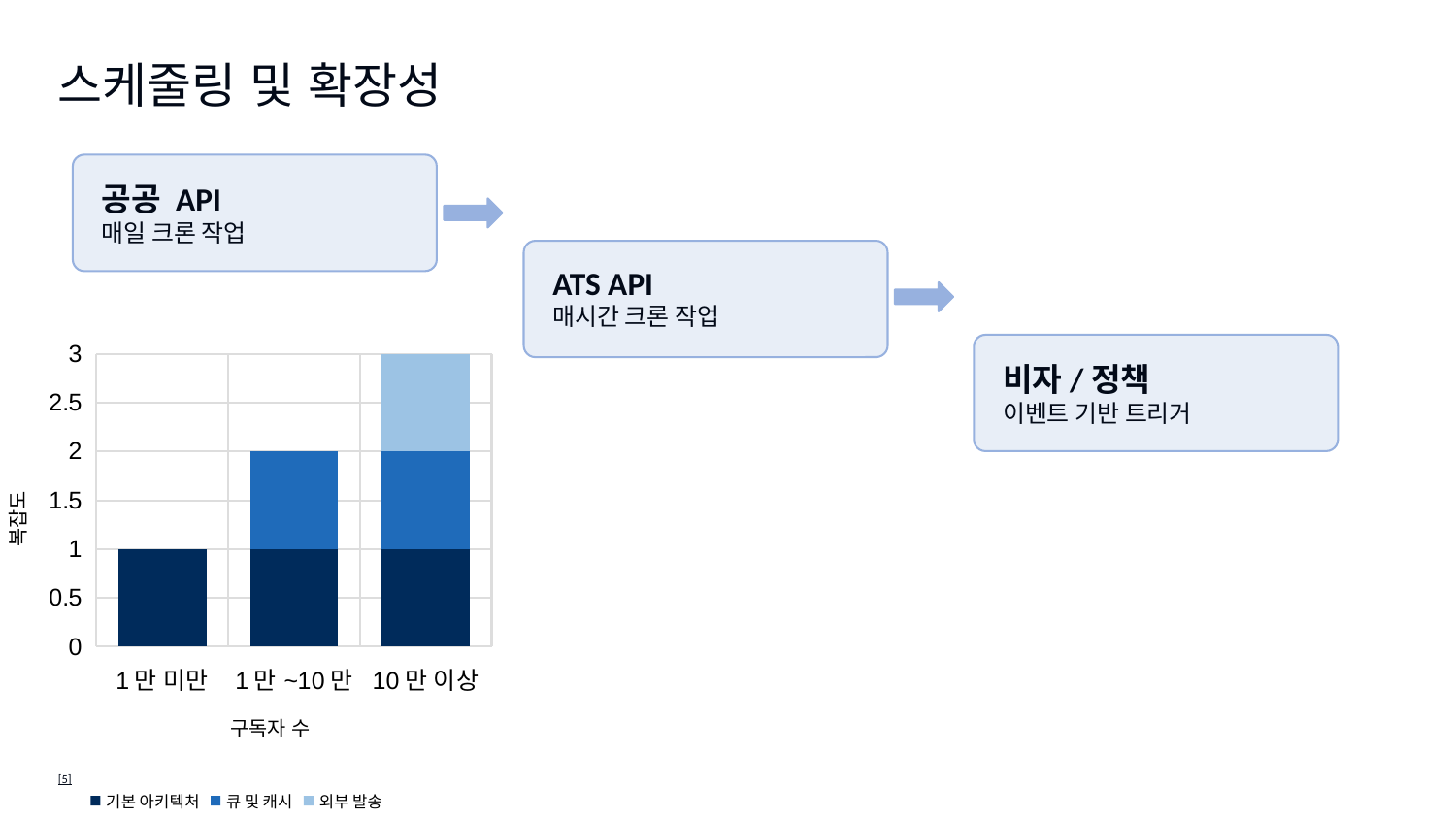

스케줄링 및 확장성

공공 API
매일 크론 작업

ATS API
매시간 크론 작업

### Chart

| Category | 기본 아키텍처 | 큐 및 캐시 | 외부 발송 |
|---|---|---|---|
| 1만 미만 | 1.0 | 0.0 | 0.0 |
| 1만~10만 | 1.0 | 1.0 | 0.0 |
| 10만 이상 | 1.0 | 1.0 | 1.0 |
비자/정책
이벤트 기반 트리거
[5]